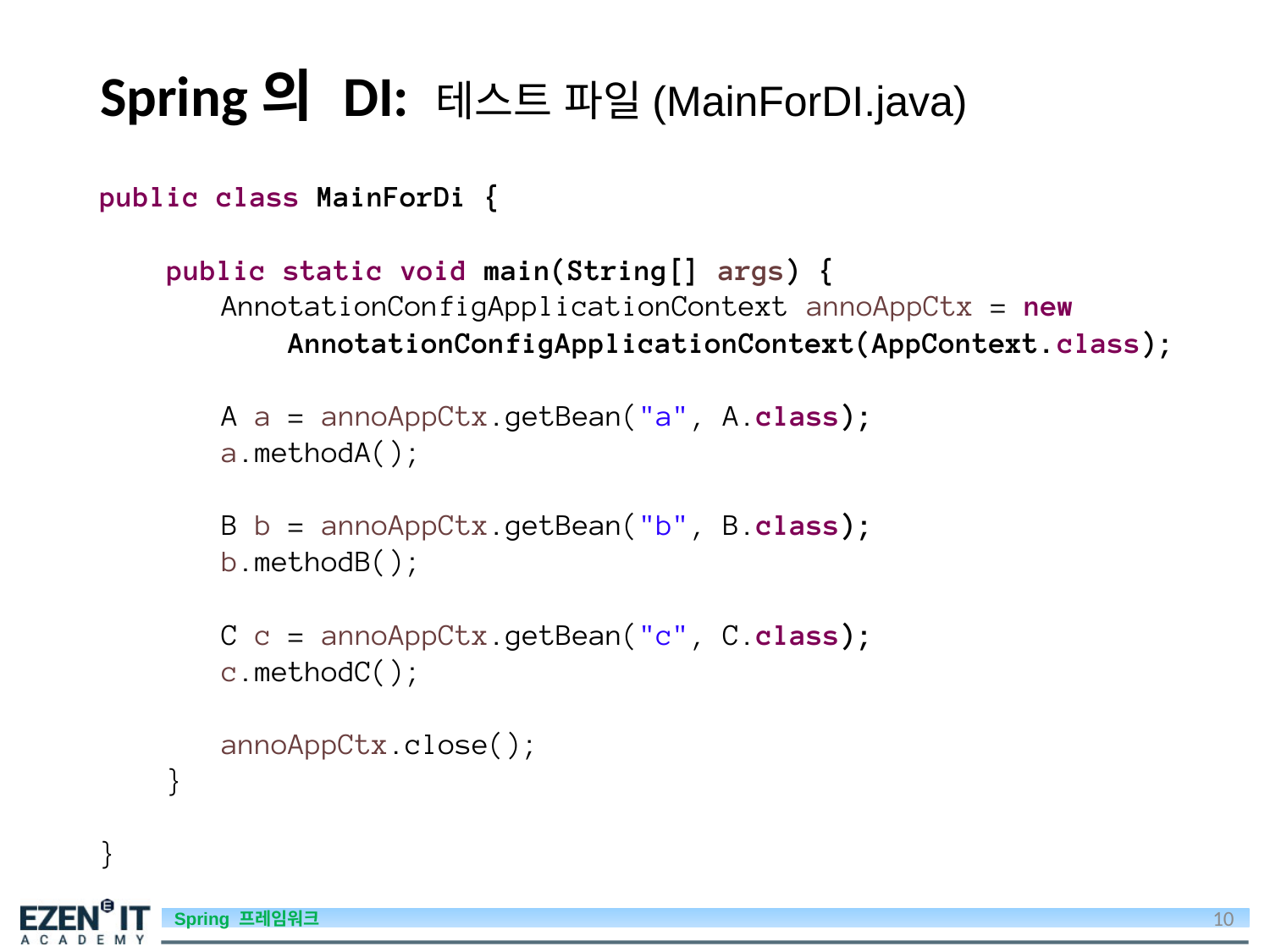

# Spring의 DI: 테스트 파일(MainForDI.java)
public class MainForDi {

    public static void main(String[] args) {
	AnnotationConfigApplicationContext annoAppCtx = new 	  	    AnnotationConfigApplicationContext(AppContext.class);

	A a = annoAppCtx.getBean("a", A.class);
	a.methodA();

	B b = annoAppCtx.getBean("b", B.class);
	b.methodB();

	C c = annoAppCtx.getBean("c", C.class);
	c.methodC();

	annoAppCtx.close();
    }

}
10